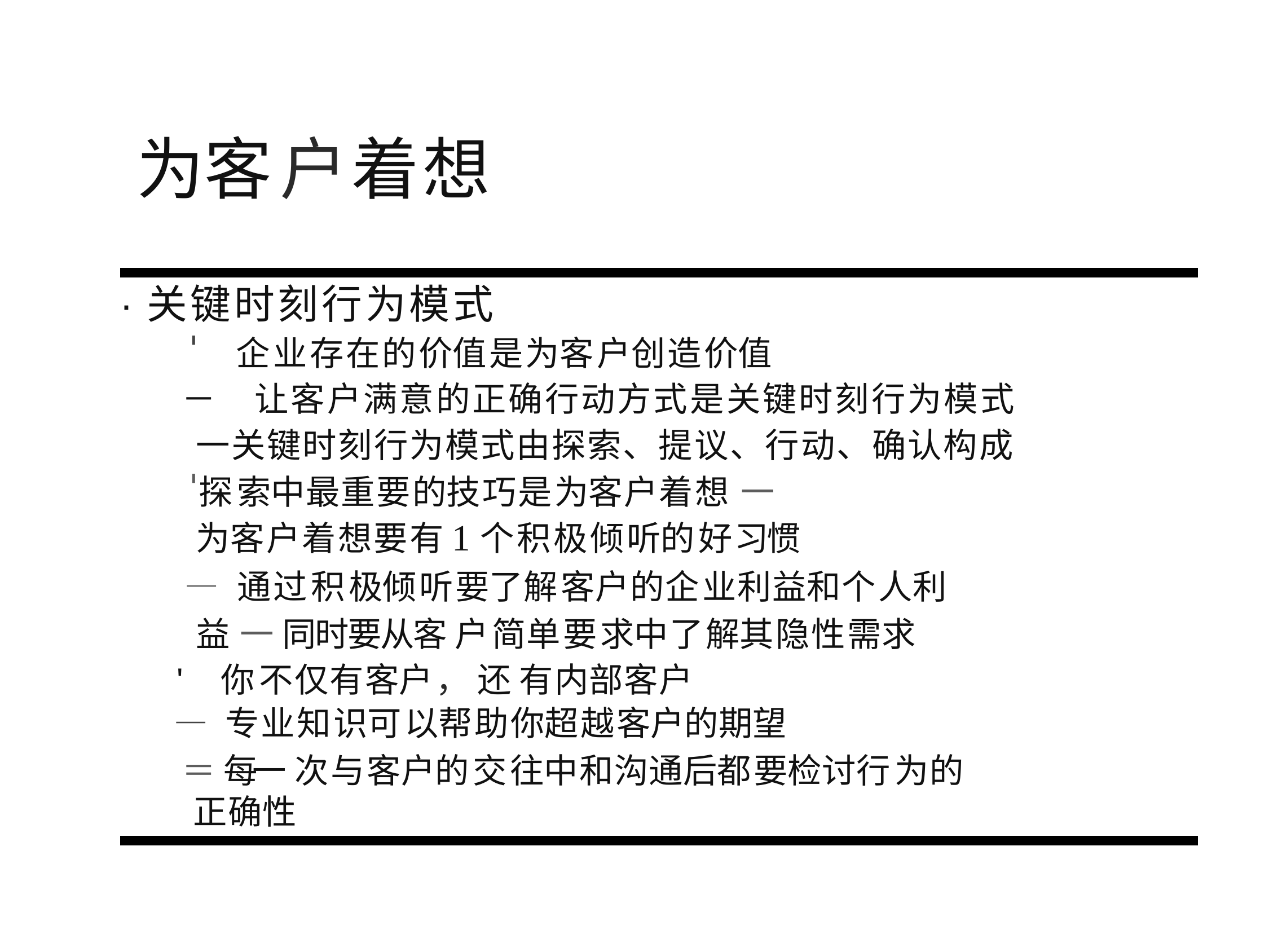

# 为客户着想
·关键时刻行为模式
企业存在的价值是为客户创造价值
－让客户满意的正确行动方式是关键时刻行为模式 一关键时刻行为模式由探索、提议、行动、确认构成
探索中最重要的技巧是为客户着想 一 为客户着想要有1个积极倾听的好习惯
— 通过积极倾听要了解客户的企业利益和个人利益 一 同时要从客 户简单要求中了解其隐性需求
' 你不仅有客户， 还 有内部客户
— 专业知识可以帮助你超越客户的期望
＝ 每一 次与客户的交往中和沟通后都要检讨行为的正确性